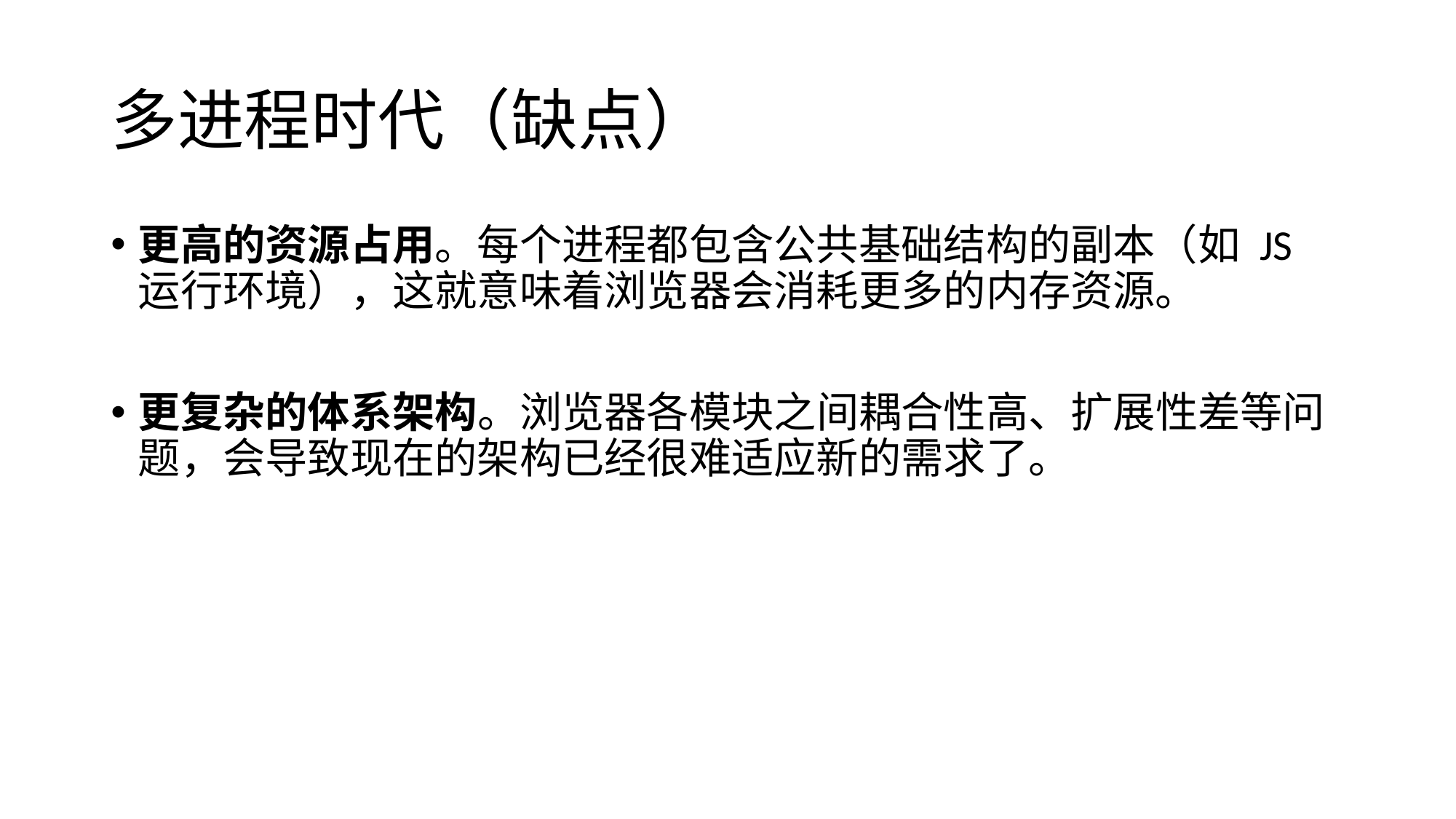

# 多进程时代（缺点）
更高的资源占用。每个进程都包含公共基础结构的副本（如 JS 运行环境），这就意味着浏览器会消耗更多的内存资源。

更复杂的体系架构。浏览器各模块之间耦合性高、扩展性差等问题，会导致现在的架构已经很难适应新的需求了。